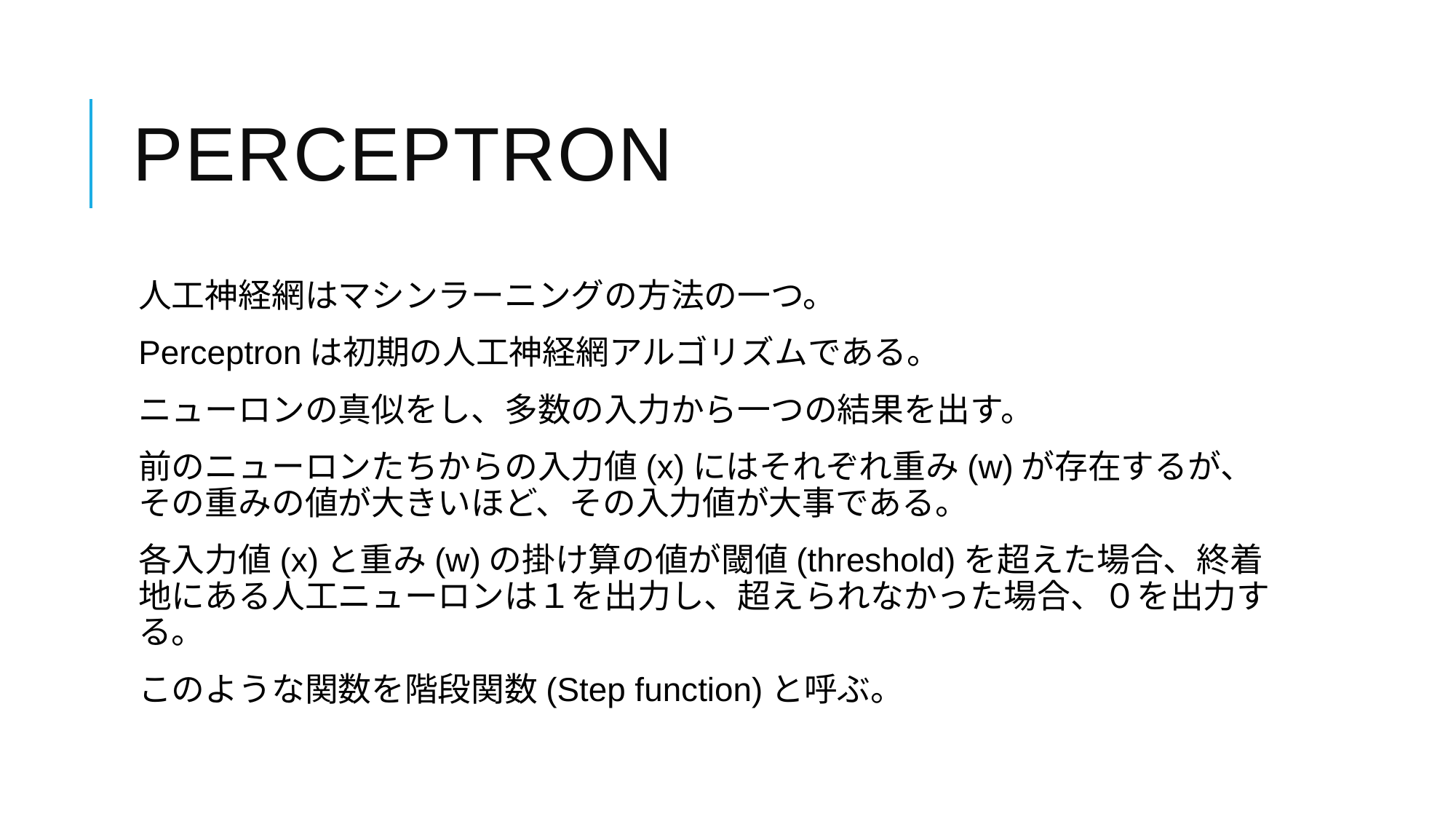

# Perceptron
人工神経網はマシンラーニングの方法の一つ。
Perceptronは初期の人工神経網アルゴリズムである。
ニューロンの真似をし、多数の入力から一つの結果を出す。
前のニューロンたちからの入力値(x)にはそれぞれ重み(w)が存在するが、その重みの値が大きいほど、その入力値が大事である。
各入力値(x)と重み(w)の掛け算の値が閾値(threshold)を超えた場合、終着地にある人工ニューロンは１を出力し、超えられなかった場合、０を出力する。
このような関数を階段関数(Step function)と呼ぶ。